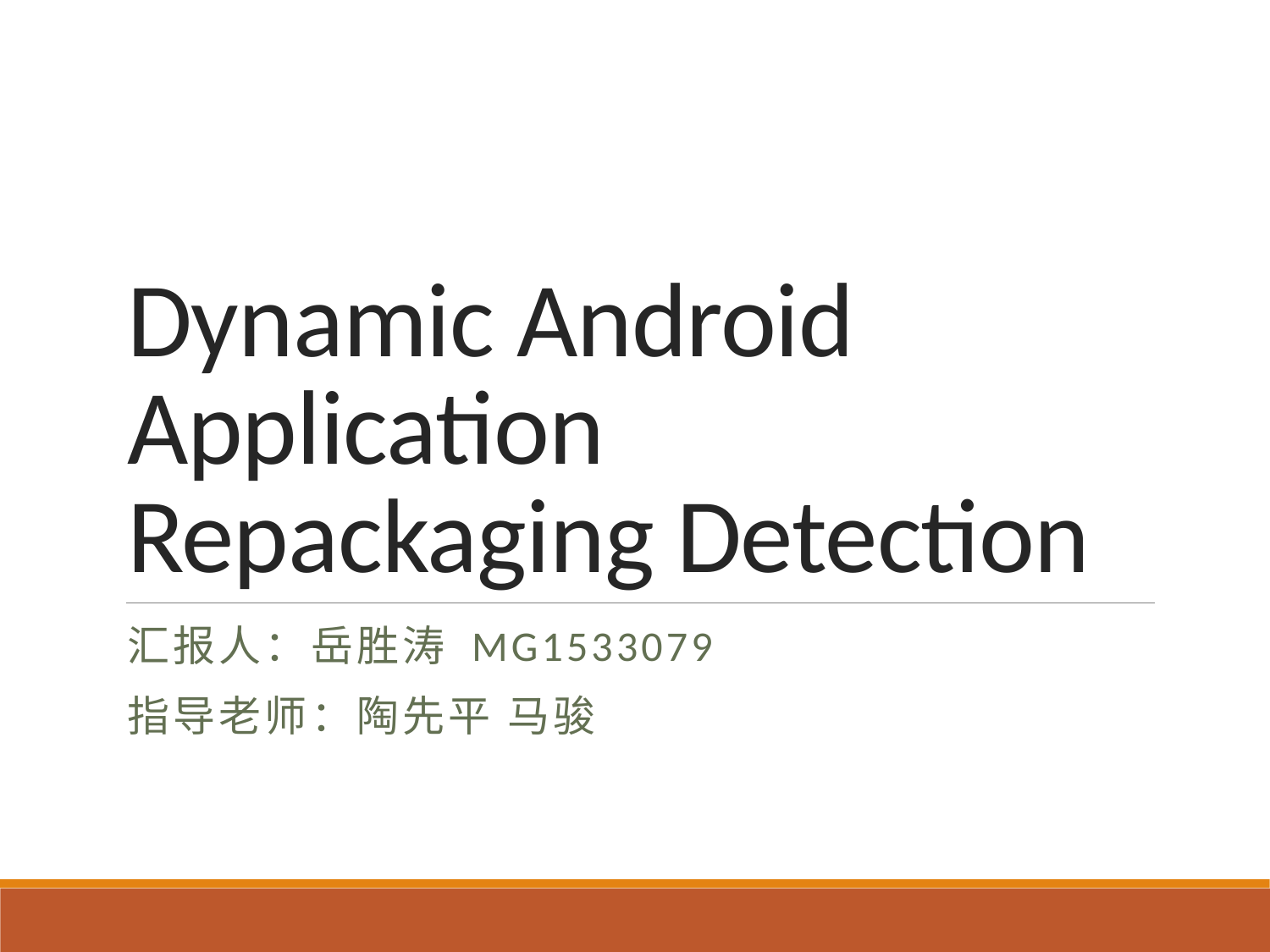

# Dynamic Android Application Repackaging Detection
汇报人：岳胜涛 MG1533079
指导老师：陶先平 马骏